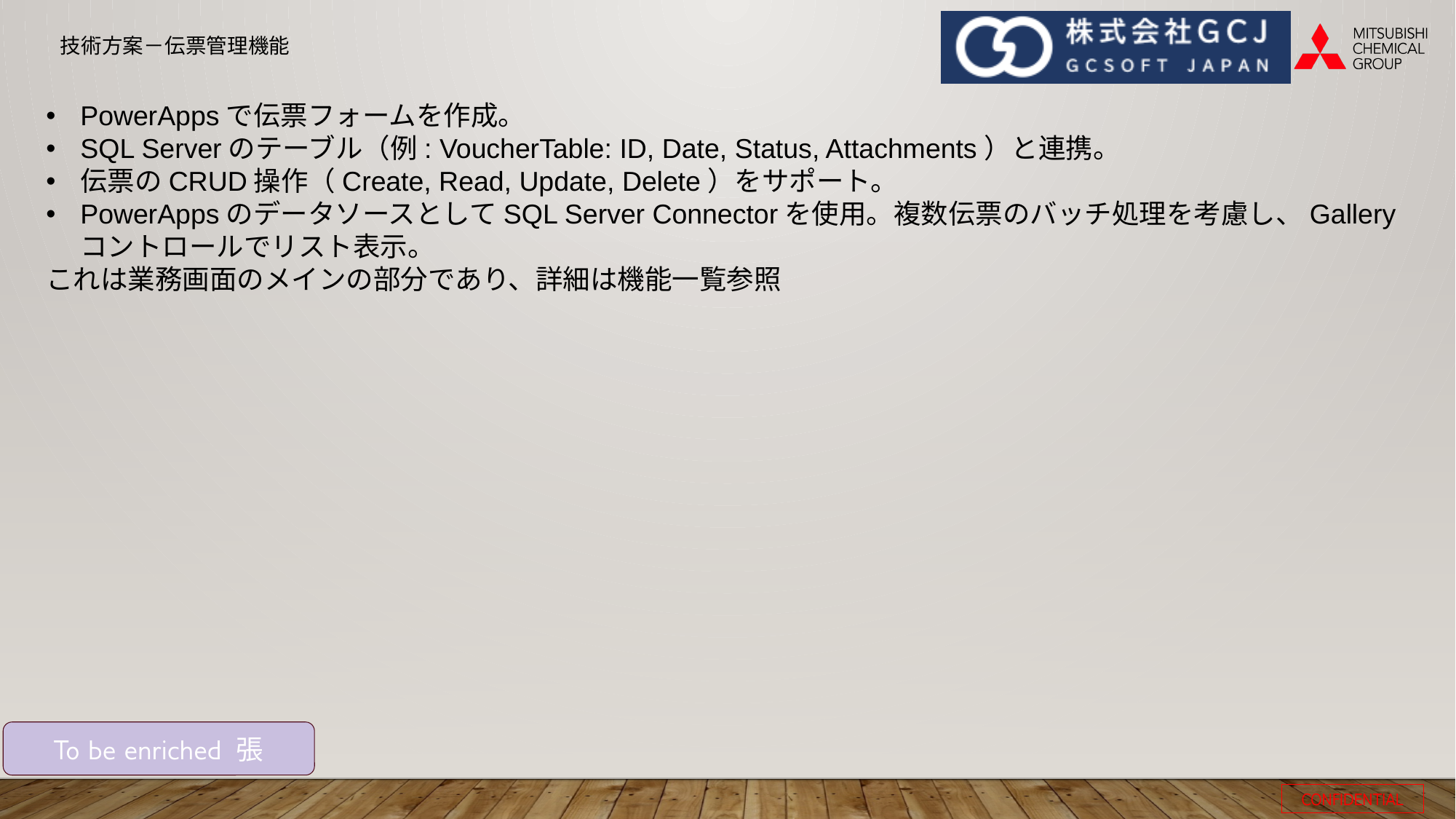

# 技術方案－伝票管理機能
PowerAppsで伝票フォームを作成。
SQL Serverのテーブル（例: VoucherTable: ID, Date, Status, Attachments）と連携。
伝票のCRUD操作（Create, Read, Update, Delete）をサポート。
PowerAppsのデータソースとしてSQL Server Connectorを使用。複数伝票のバッチ処理を考慮し、Galleryコントロールでリスト表示。
これは業務画面のメインの部分であり、詳細は機能一覧参照
To be enriched 張